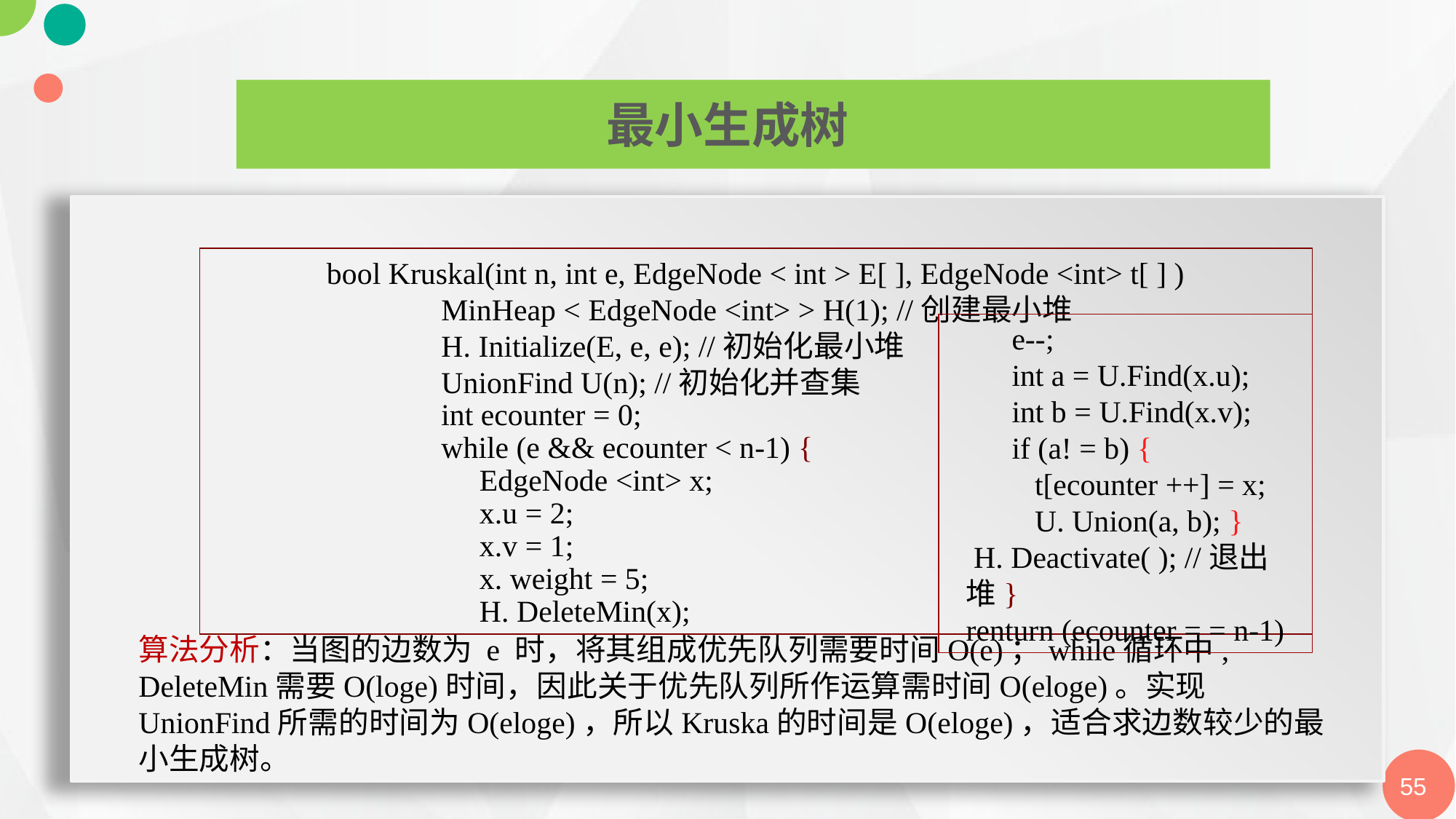

最小生成树
bool Kruskal(int n, int e, EdgeNode < int > E[ ], EdgeNode <int> t[ ] )
               MinHeap < EdgeNode <int> > H(1); //创建最小堆
               H. Initialize(E, e, e); //初始化最小堆
               UnionFind U(n); //初始化并查集
               int ecounter = 0;
               while (e && ecounter < n-1) {
                    EdgeNode <int> x;
                    x.u = 2;
                    x.v = 1;
                    x. weight = 5;
                    H. DeleteMin(x);
      e--;
      int a = U.Find(x.u);
      int b = U.Find(x.v);
      if (a! = b) {
         t[ecounter ++] = x;
         U. Union(a, b); }
 H. Deactivate( ); //退出堆}
renturn (ecounter = = n-1)
算法分析：当图的边数为 e 时，将其组成优先队列需要时间O(e)；while循环中, DeleteMin需要O(loge)时间，因此关于优先队列所作运算需时间O(eloge)。实现UnionFind所需的时间为O(eloge)，所以Kruska的时间是O(eloge)，适合求边数较少的最小生成树。